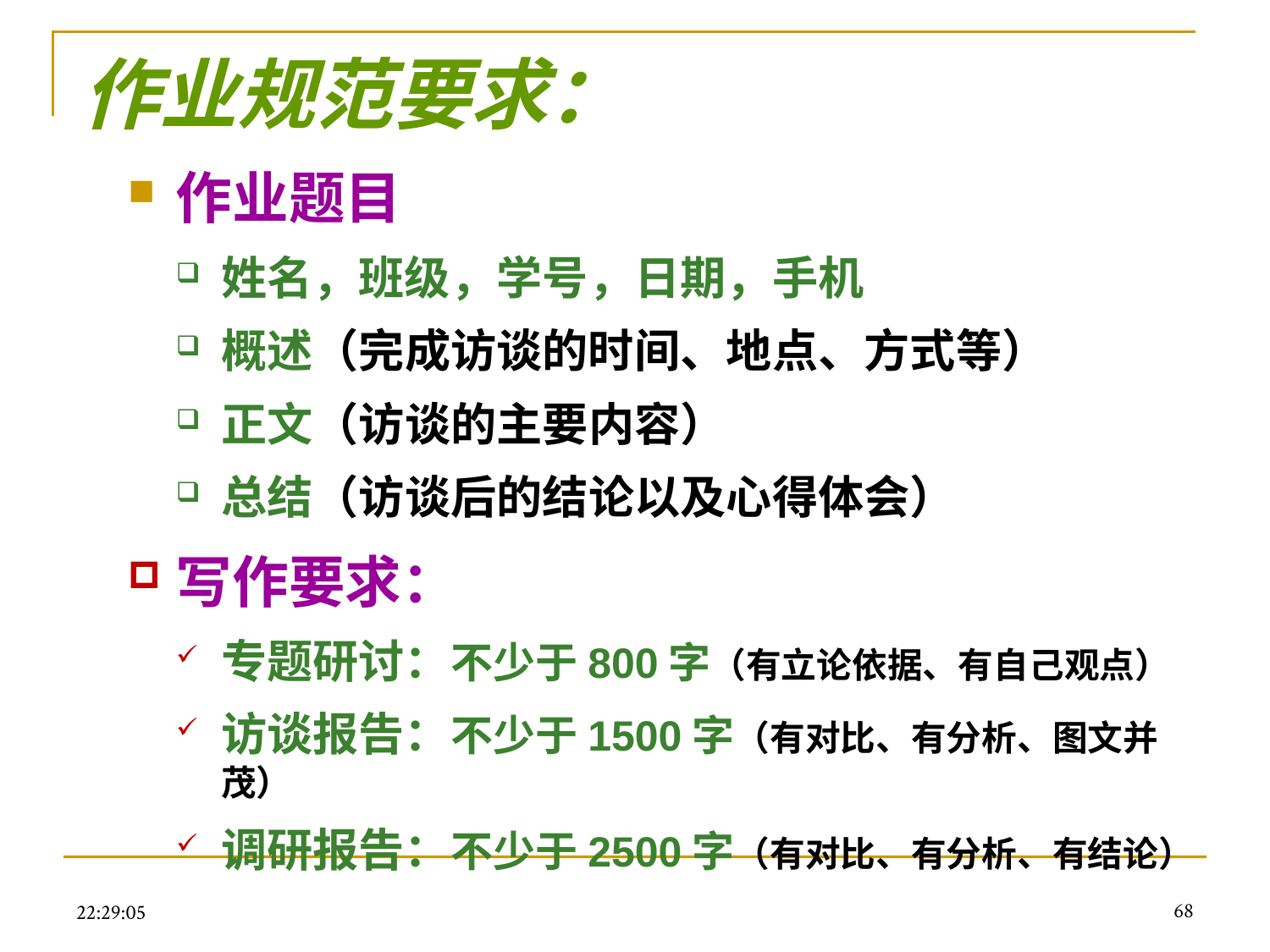

# 作业规范要求：
作业题目
姓名，班级，学号，日期，手机
概述（完成访谈的时间、地点、方式等）
正文（访谈的主要内容）
总结（访谈后的结论以及心得体会）
写作要求：
专题研讨：不少于800字（有立论依据、有自己观点）
访谈报告：不少于1500字（有对比、有分析、图文并茂）
调研报告：不少于2500字（有对比、有分析、有结论）

22:29:05
68